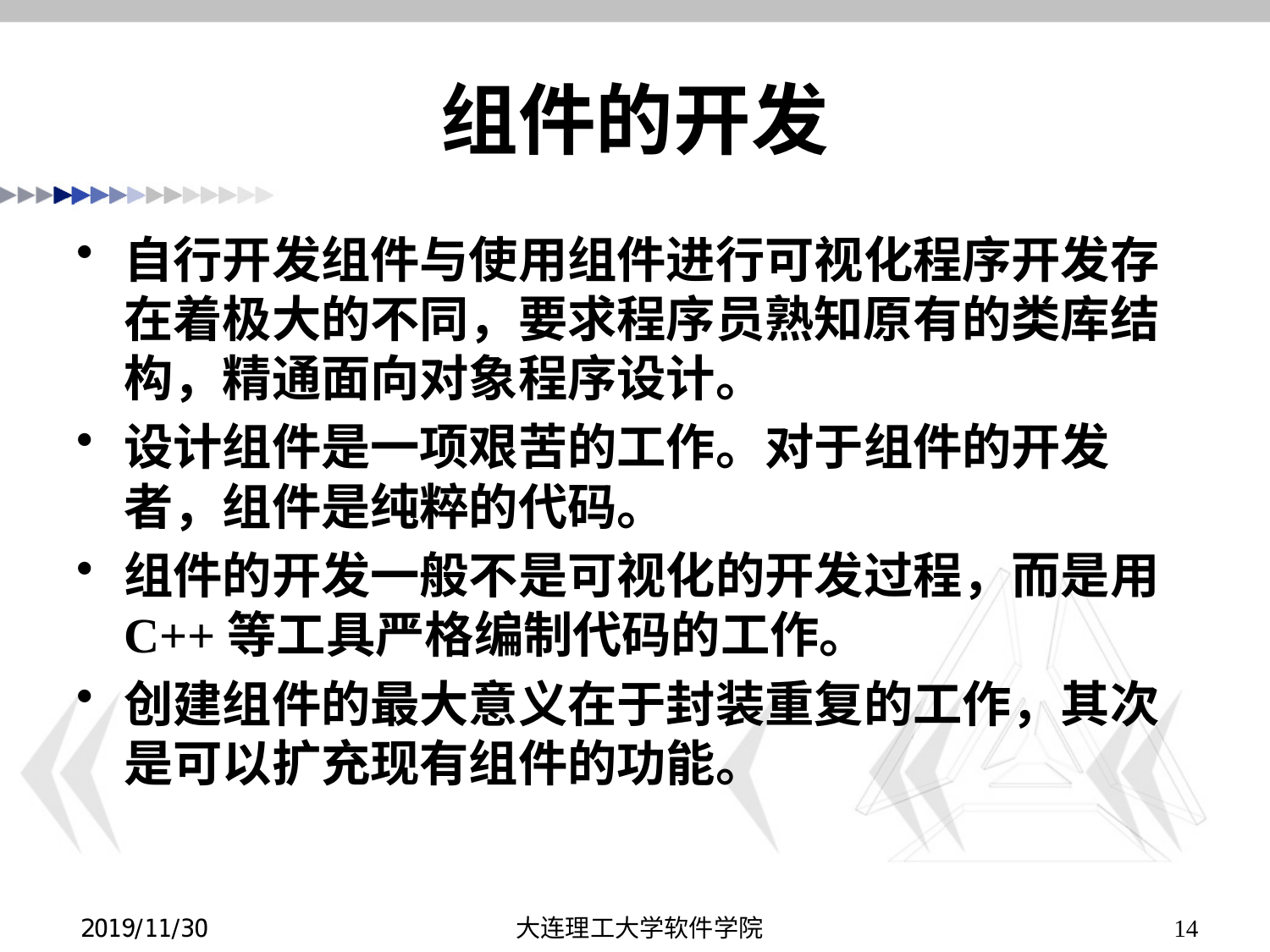

# 组件的开发
自行开发组件与使用组件进行可视化程序开发存在着极大的不同，要求程序员熟知原有的类库结构，精通面向对象程序设计。
设计组件是一项艰苦的工作。对于组件的开发者，组件是纯粹的代码。
组件的开发一般不是可视化的开发过程，而是用C++等工具严格编制代码的工作。
创建组件的最大意义在于封装重复的工作，其次是可以扩充现有组件的功能。

2019/11/30
大连理工大学软件学院
14